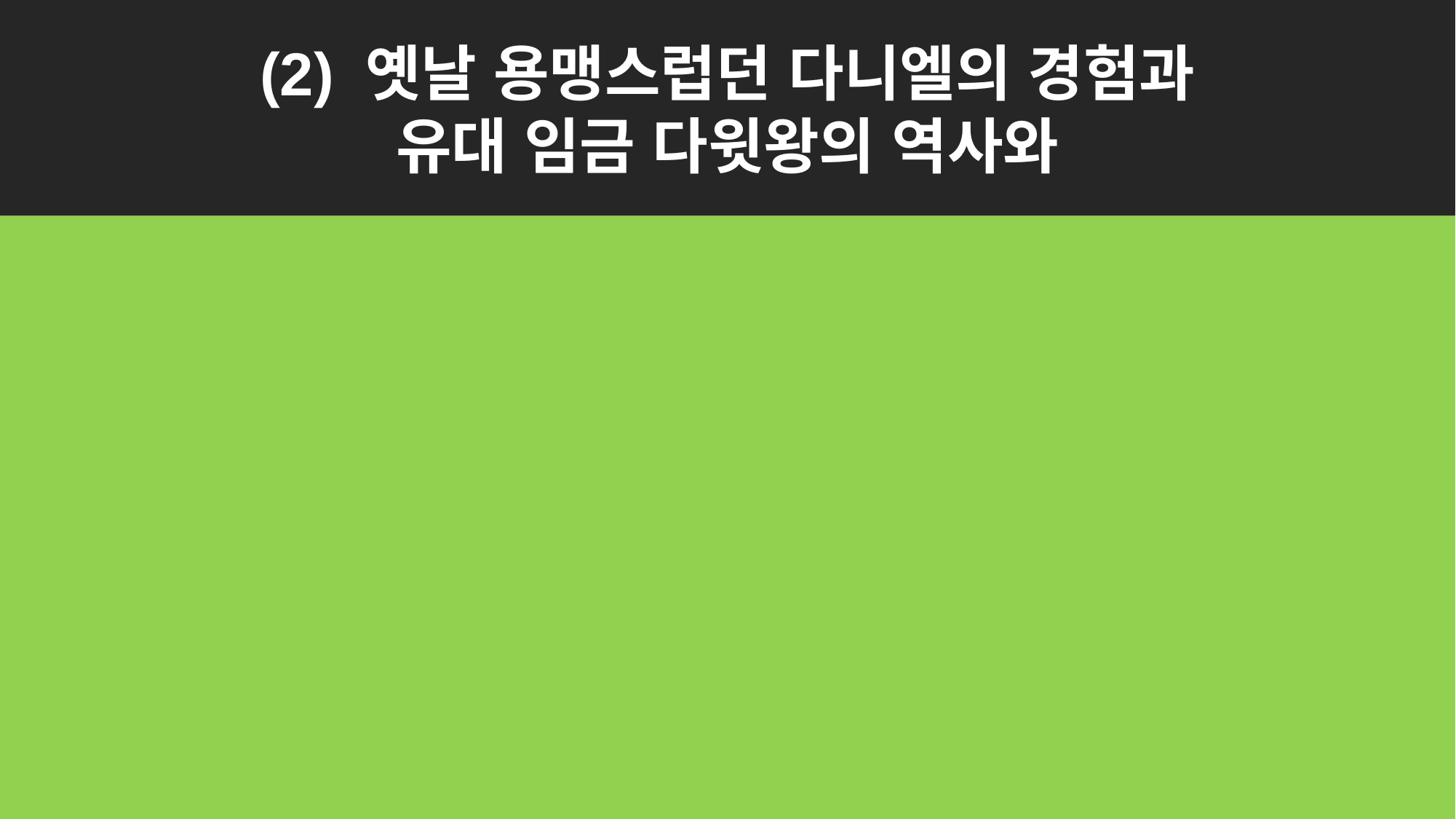

(2) 옛날 용맹스럽던 다니엘의 경험과
유대 임금 다윗왕의 역사와